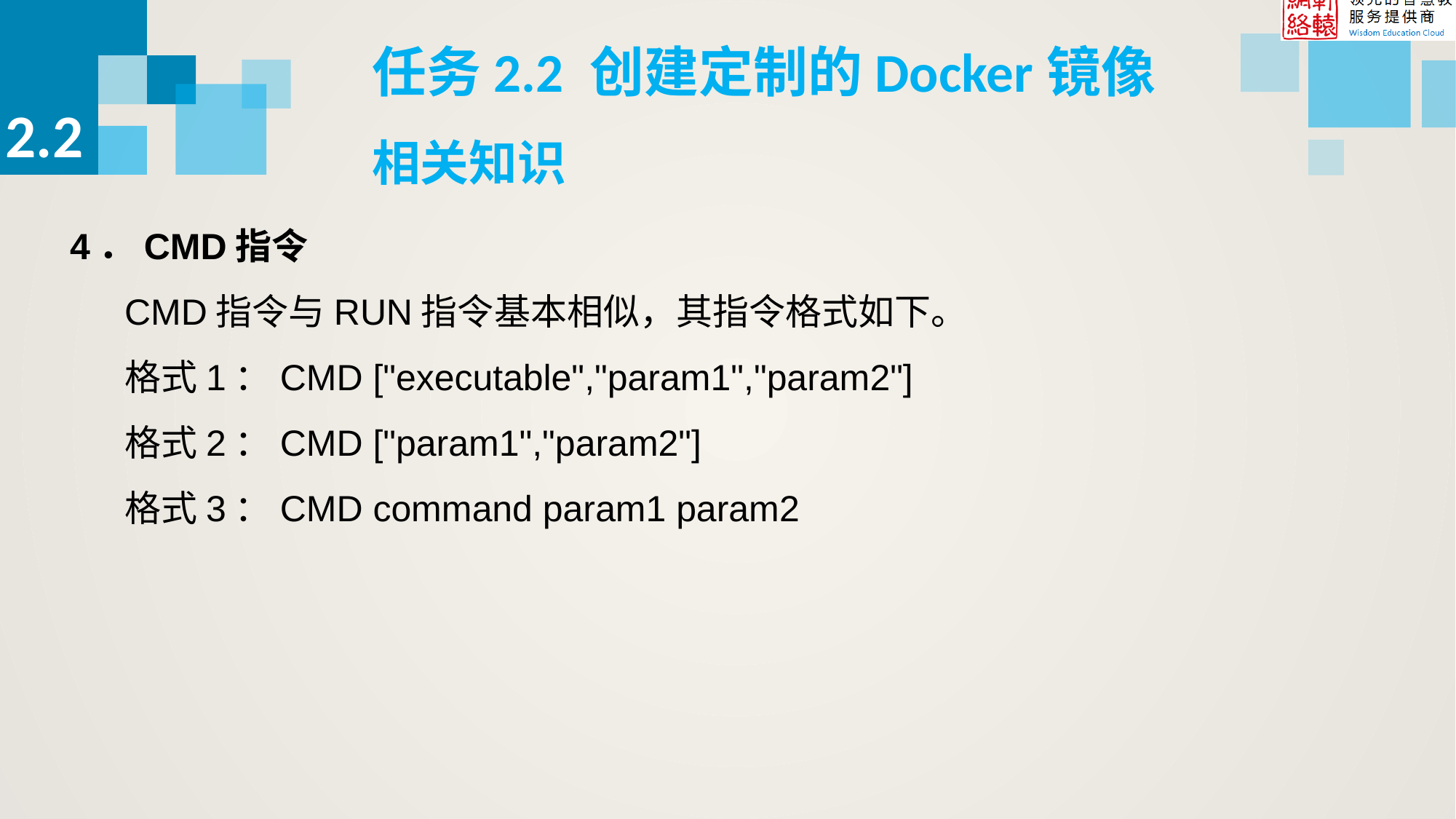

任务2.2 创建定制的Docker镜像
2.2
相关知识
4．CMD指令
CMD指令与RUN指令基本相似，其指令格式如下。
格式1：CMD ["executable","param1","param2"]
格式2：CMD ["param1","param2"]
格式3：CMD command param1 param2